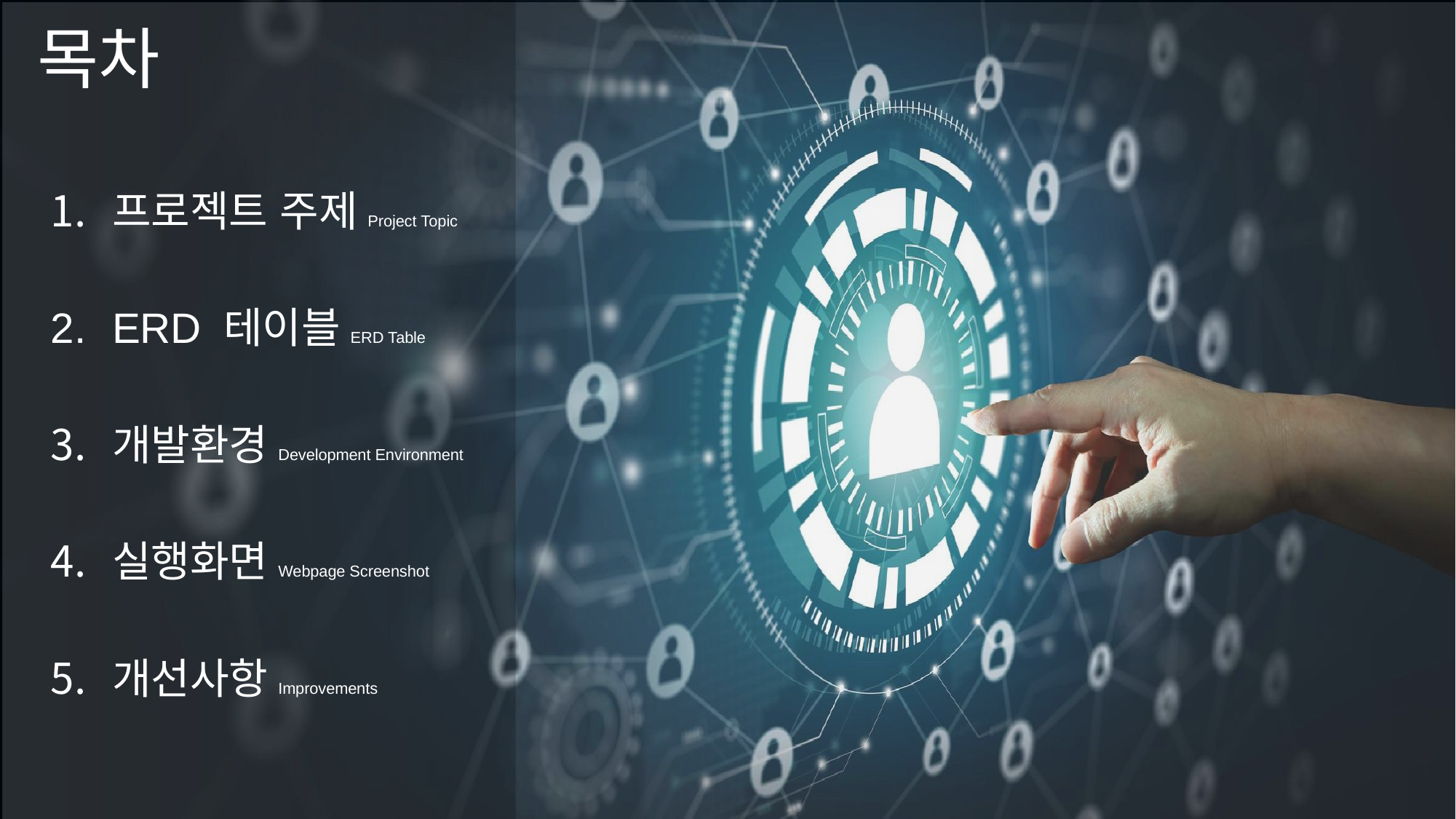

# 목차

프로젝트 주제Project Topic
ERD 테이블ERD Table
개발환경Development Environment
실행화면Webpage Screenshot
개선사항Improvements